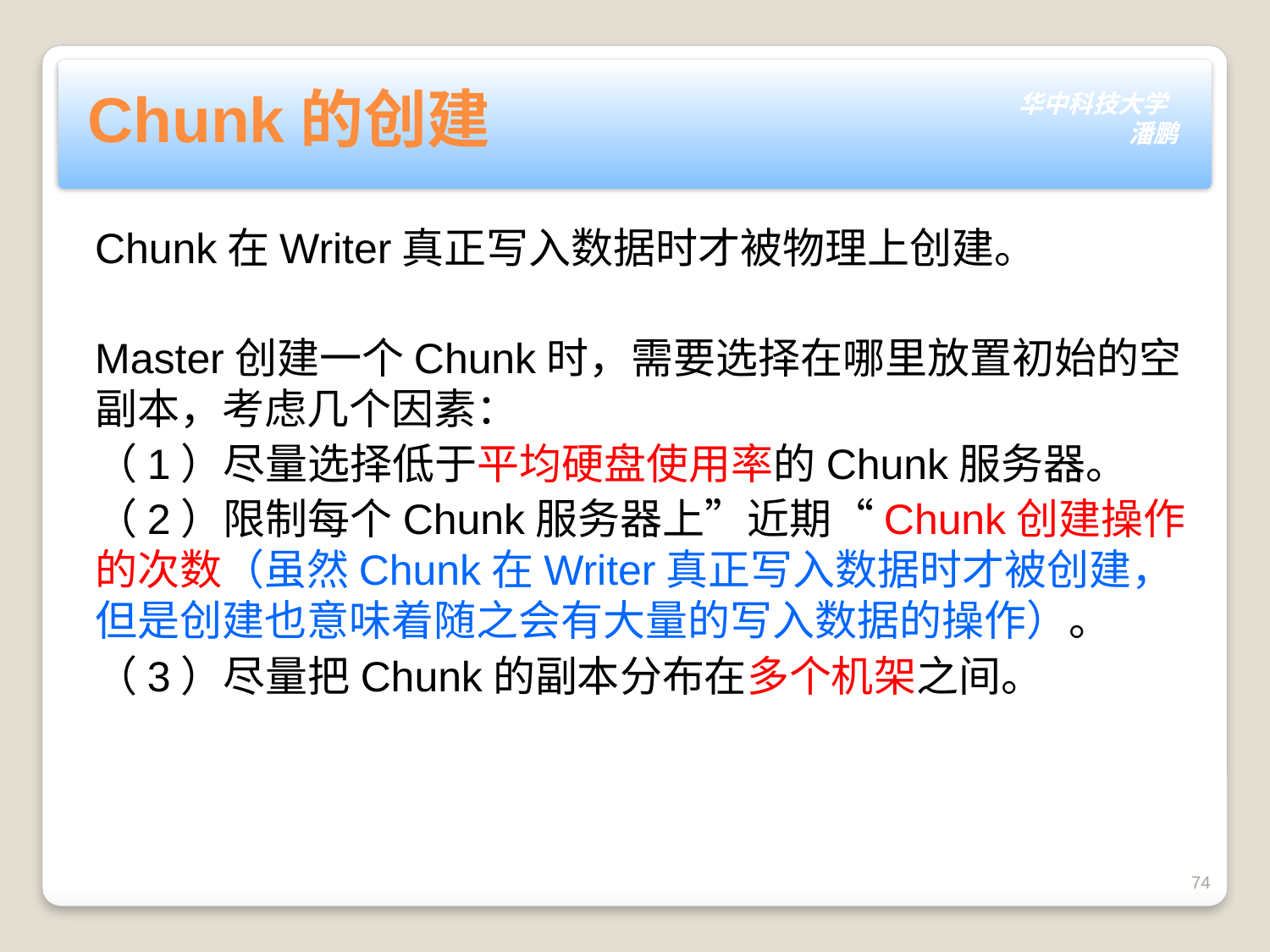

# Chunk的创建
Chunk在Writer真正写入数据时才被物理上创建。

Master创建一个Chunk时，需要选择在哪里放置初始的空副本，考虑几个因素：
（1）尽量选择低于平均硬盘使用率的Chunk服务器。
（2）限制每个Chunk服务器上”近期“Chunk创建操作的次数（虽然Chunk在Writer真正写入数据时才被创建，但是创建也意味着随之会有大量的写入数据的操作）。
（3）尽量把Chunk的副本分布在多个机架之间。
74